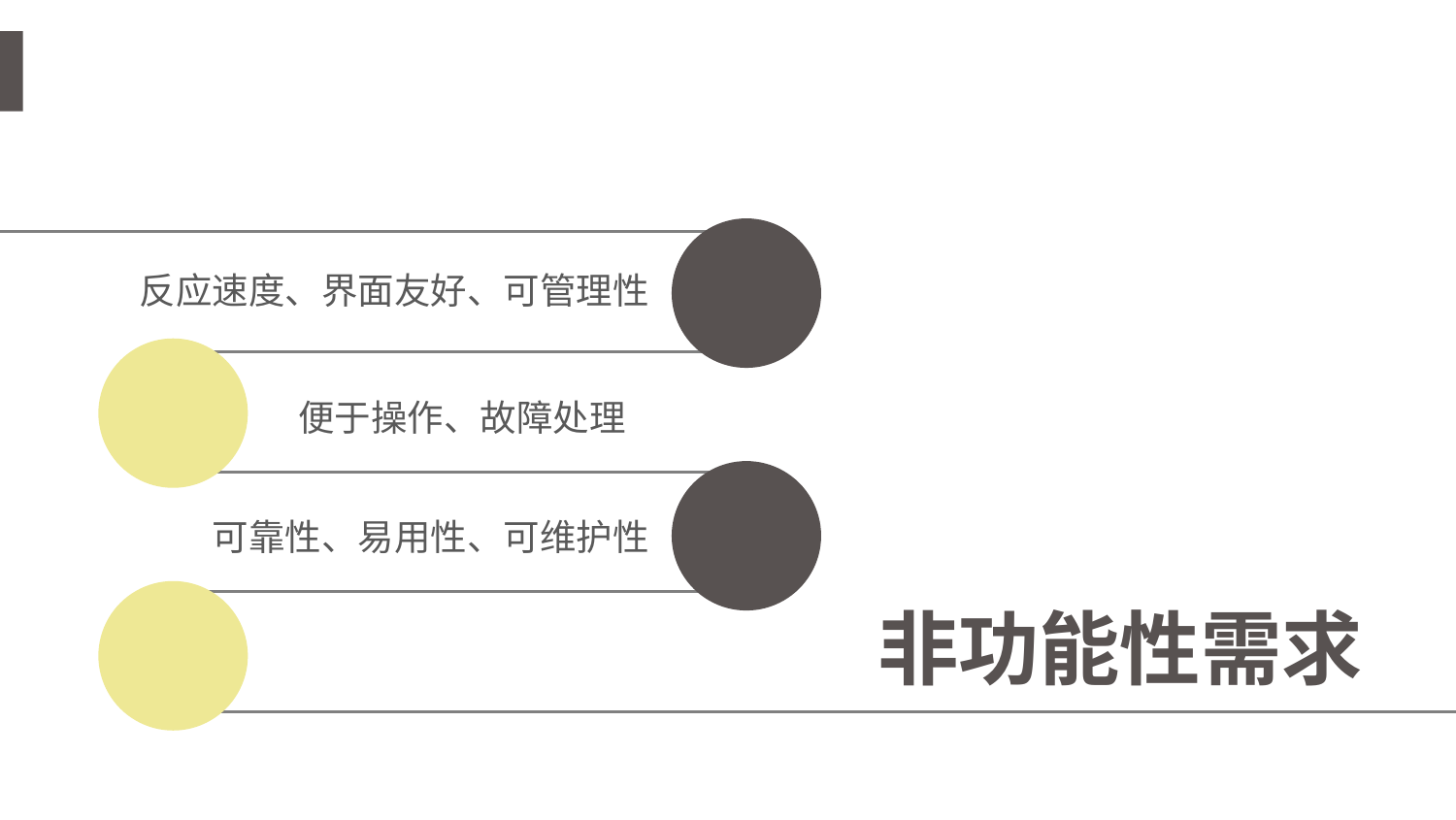

反应速度、界面友好、可管理性

便于操作、故障处理

可靠性、易用性、可维护性

非功能性需求